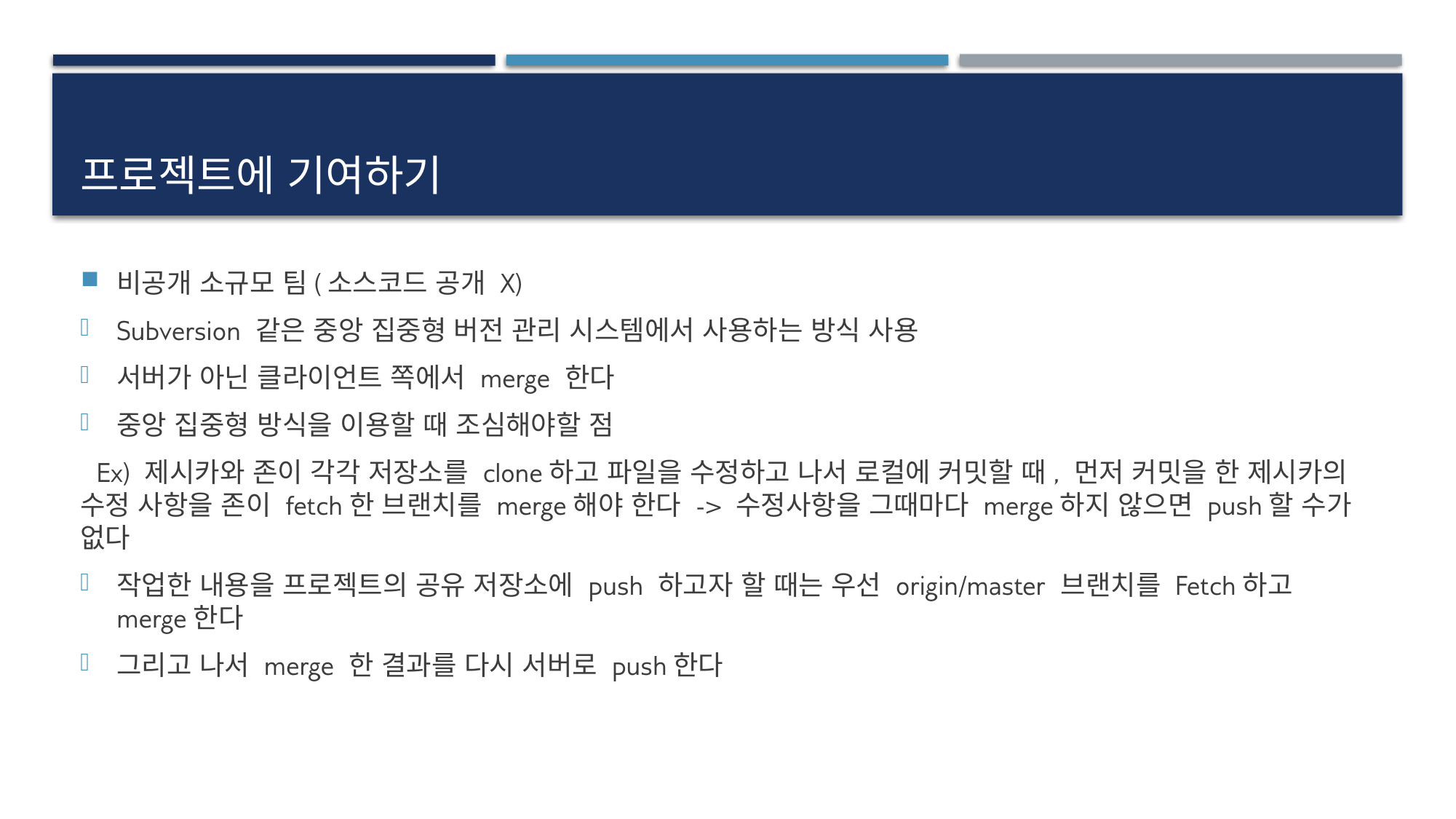

# 프로젝트에 기여하기
비공개 소규모 팀(소스코드 공개 X)
Subversion 같은 중앙 집중형 버전 관리 시스템에서 사용하는 방식 사용
서버가 아닌 클라이언트 쪽에서 merge 한다
중앙 집중형 방식을 이용할 때 조심해야할 점
  Ex) 제시카와 존이 각각 저장소를 clone하고 파일을 수정하고 나서 로컬에 커밋할 때, 먼저 커밋을 한 제시카의 수정 사항을 존이 fetch한 브랜치를 merge해야 한다 -> 수정사항을 그때마다 merge하지 않으면 push할 수가 없다
작업한 내용을 프로젝트의 공유 저장소에 push 하고자 할 때는 우선 origin/master 브랜치를 Fetch하고 merge한다
그리고 나서 merge 한 결과를 다시 서버로 push한다